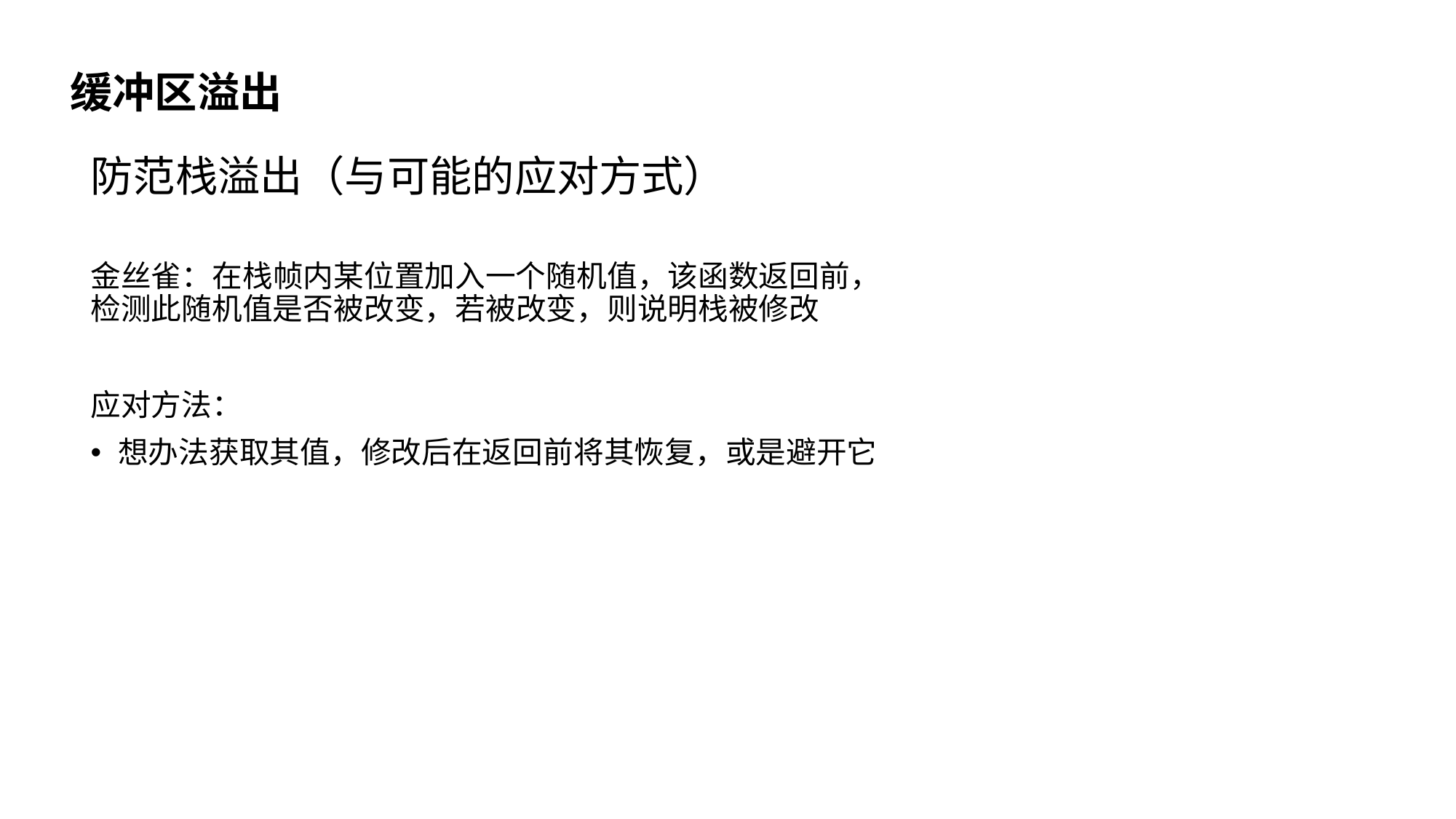

缓冲区溢出
防范栈溢出（与可能的应对方式）

金丝雀：在栈帧内某位置加入一个随机值，该函数返回前，检测此随机值是否被改变，若被改变，则说明栈被修改

应对方法：
想办法获取其值，修改后在返回前将其恢复，或是避开它